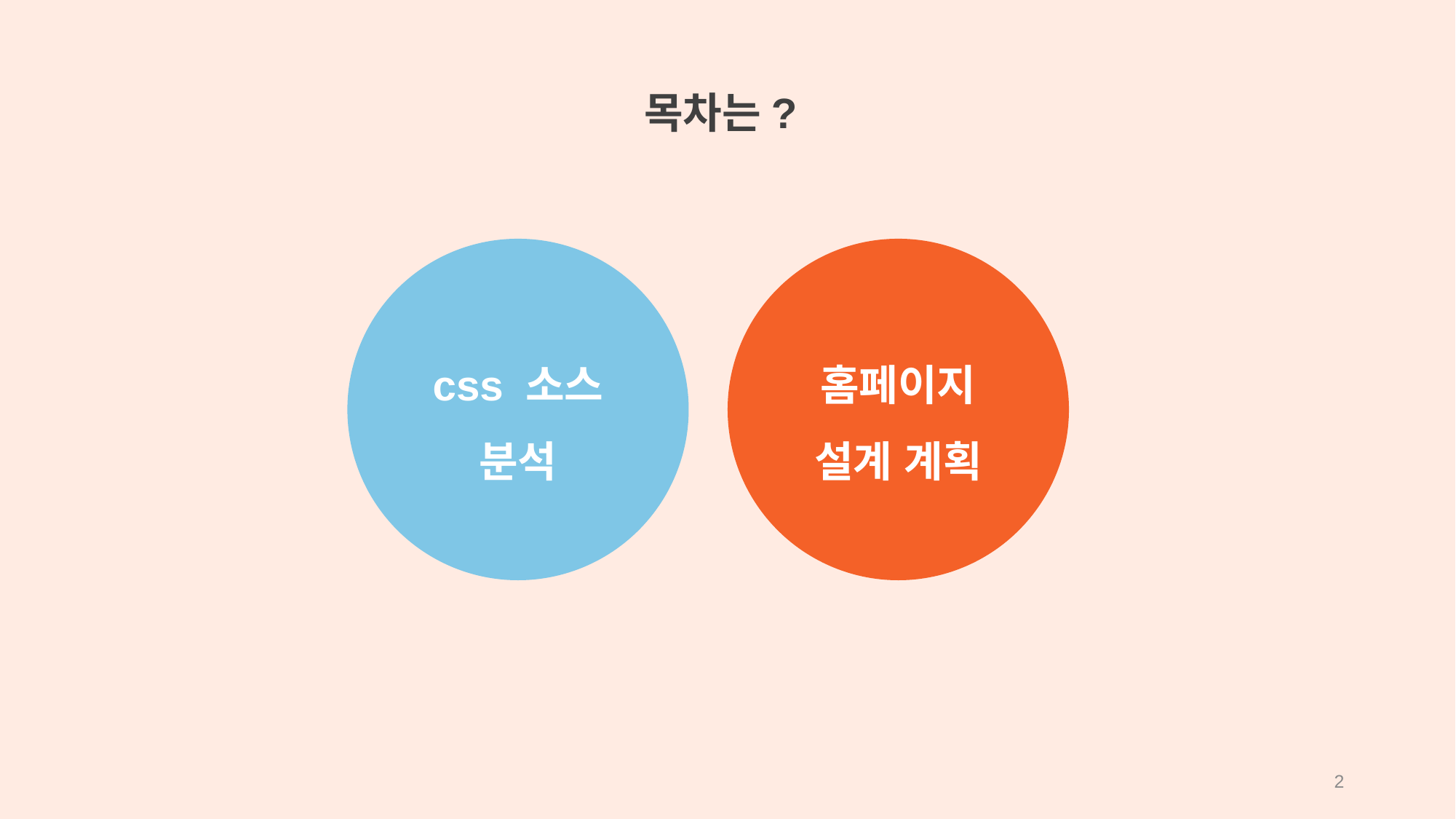

목차는?
css 소스
분석
홈페이지
설계 계획
2